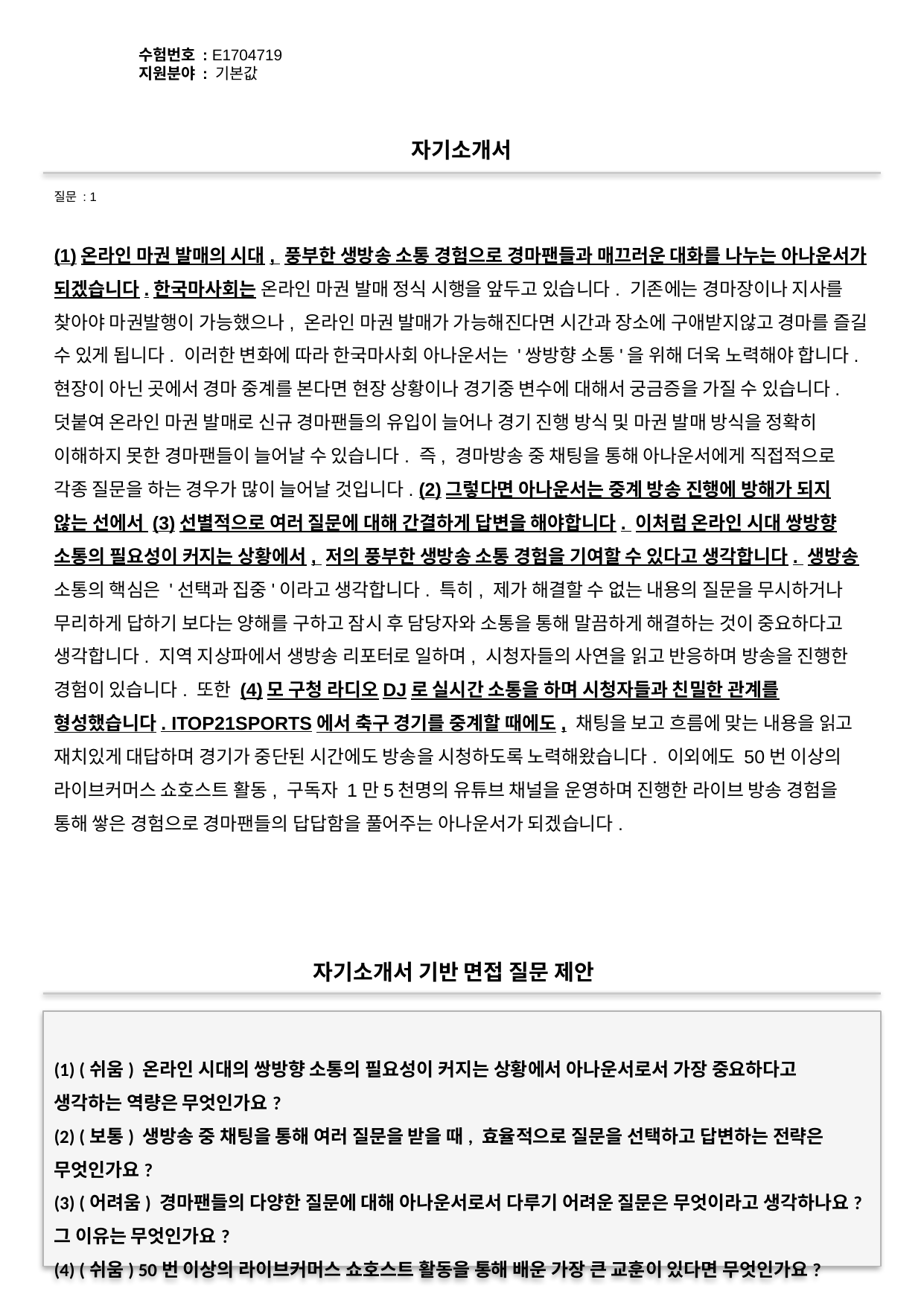

수험번호 : E1704719
지원분야 : 기본값
#

자기소개서

질문 : 1

(1)온라인 마권 발매의 시대, 풍부한 생방송 소통 경험으로 경마팬들과 매끄러운 대화를 나누는 아나운서가 되겠습니다.한국마사회는 온라인 마권 발매 정식 시행을 앞두고 있습니다. 기존에는 경마장이나 지사를 찾아야 마권발행이 가능했으나, 온라인 마권 발매가 가능해진다면 시간과 장소에 구애받지않고 경마를 즐길 수 있게 됩니다. 이러한 변화에 따라 한국마사회 아나운서는 '쌍방향 소통'을 위해 더욱 노력해야 합니다. 현장이 아닌 곳에서 경마 중계를 본다면 현장 상황이나 경기중 변수에 대해서 궁금증을 가질 수 있습니다. 덧붙여 온라인 마권 발매로 신규 경마팬들의 유입이 늘어나 경기 진행 방식 및 마권 발매 방식을 정확히 이해하지 못한 경마팬들이 늘어날 수 있습니다. 즉, 경마방송 중 채팅을 통해 아나운서에게 직접적으로 각종 질문을 하는 경우가 많이 늘어날 것입니다. (2)그렇다면 아나운서는 중계 방송 진행에 방해가 되지 않는 선에서 (3)선별적으로 여러 질문에 대해 간결하게 답변을 해야합니다. 이처럼 온라인 시대 쌍방향 소통의 필요성이 커지는 상황에서, 저의 풍부한 생방송 소통 경험을 기여할 수 있다고 생각합니다. 생방송 소통의 핵심은 '선택과 집중'이라고 생각합니다. 특히, 제가 해결할 수 없는 내용의 질문을 무시하거나 무리하게 답하기 보다는 양해를 구하고 잠시 후 담당자와 소통을 통해 말끔하게 해결하는 것이 중요하다고 생각합니다. 지역 지상파에서 생방송 리포터로 일하며, 시청자들의 사연을 읽고 반응하며 방송을 진행한 경험이 있습니다. 또한 (4)모 구청 라디오DJ로 실시간 소통을 하며 시청자들과 친밀한 관계를 형성했습니다. ITOP21SPORTS에서 축구 경기를 중계할 때에도, 채팅을 보고 흐름에 맞는 내용을 읽고 재치있게 대답하며 경기가 중단된 시간에도 방송을 시청하도록 노력해왔습니다. 이외에도 50번 이상의 라이브커머스 쇼호스트 활동, 구독자 1만5천명의 유튜브 채널을 운영하며 진행한 라이브 방송 경험을 통해 쌓은 경험으로 경마팬들의 답답함을 풀어주는 아나운서가 되겠습니다.

자기소개서 기반 면접 질문 제안

(1) (쉬움) 온라인 시대의 쌍방향 소통의 필요성이 커지는 상황에서 아나운서로서 가장 중요하다고 생각하는 역량은 무엇인가요?
(2) (보통) 생방송 중 채팅을 통해 여러 질문을 받을 때, 효율적으로 질문을 선택하고 답변하는 전략은 무엇인가요?
(3) (어려움) 경마팬들의 다양한 질문에 대해 아나운서로서 다루기 어려운 질문은 무엇이라고 생각하나요? 그 이유는 무엇인가요?
(4) (쉬움) 50번 이상의 라이브커머스 쇼호스트 활동을 통해 배운 가장 큰 교훈이 있다면 무엇인가요?